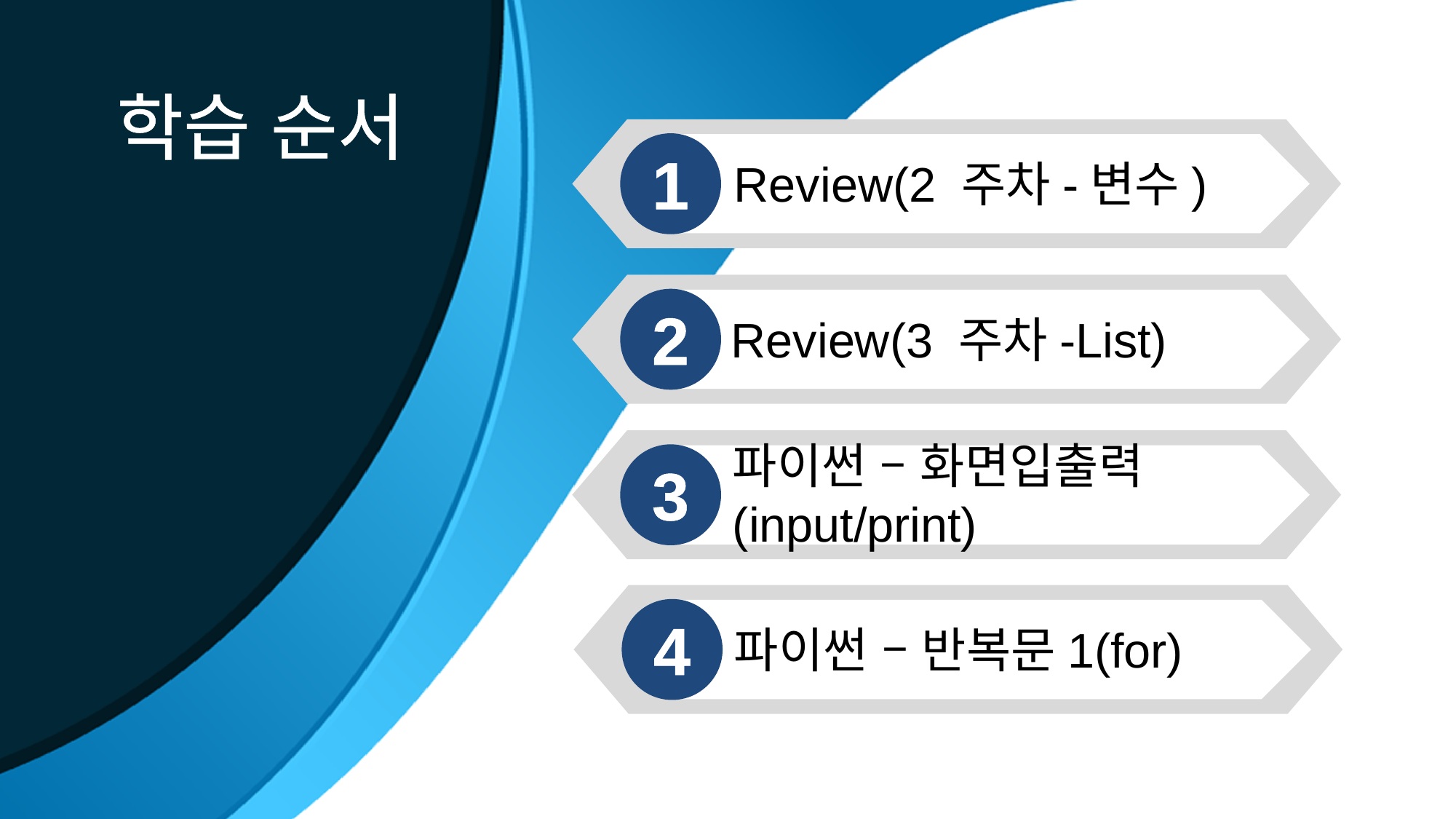

학습 순서

1
Review(2 주차-변수)

2
Review(3 주차-List)
파이썬 – 화면입출력(input/print)
3

4
파이썬 – 반복문1(for)